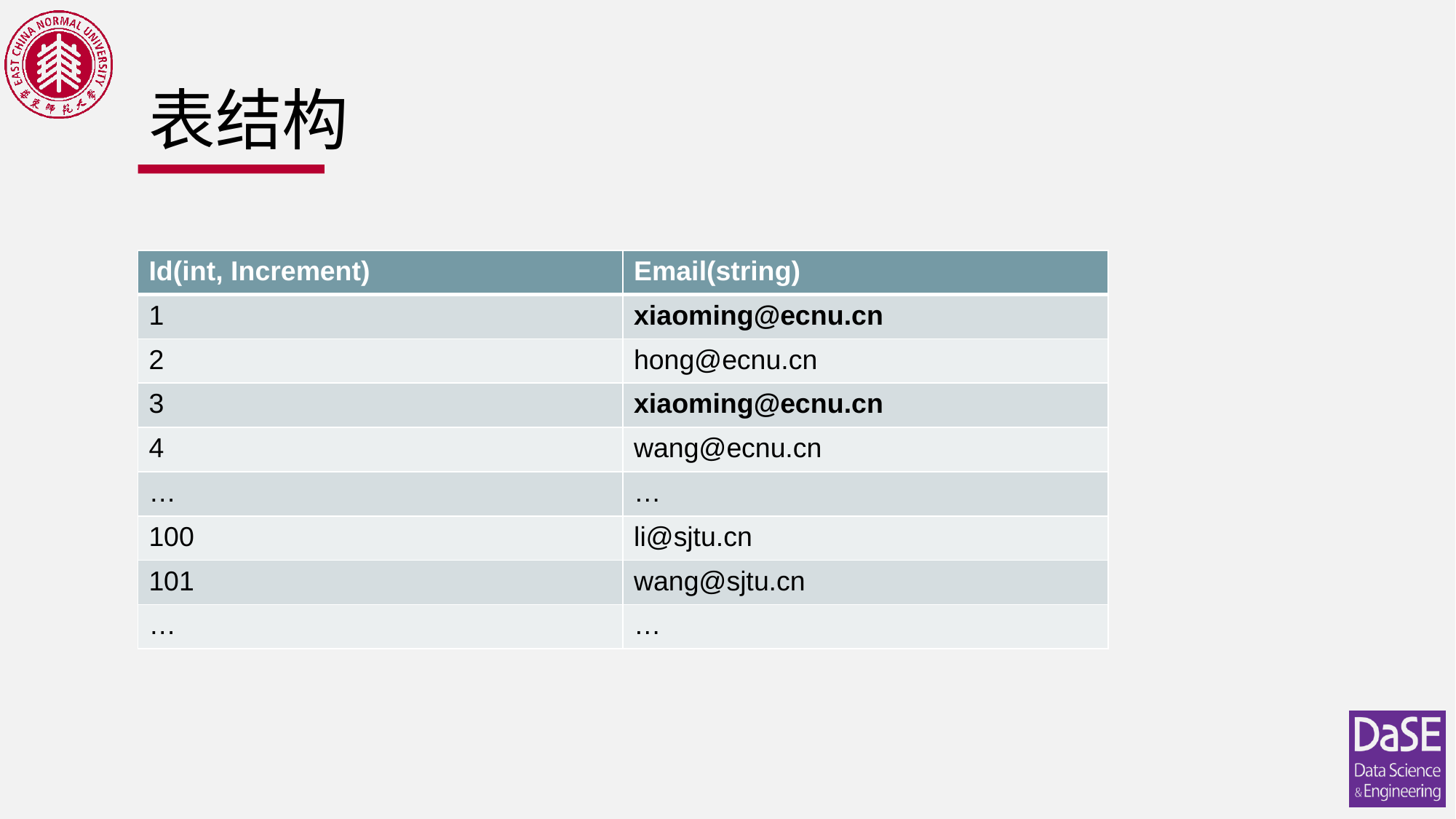

# 表结构
| Id(int, Increment) | Email(string) |
| --- | --- |
| 1 | xiaoming@ecnu.cn |
| 2 | hong@ecnu.cn |
| 3 | xiaoming@ecnu.cn |
| 4 | wang@ecnu.cn |
| … | … |
| 100 | li@sjtu.cn |
| 101 | wang@sjtu.cn |
| … | … |